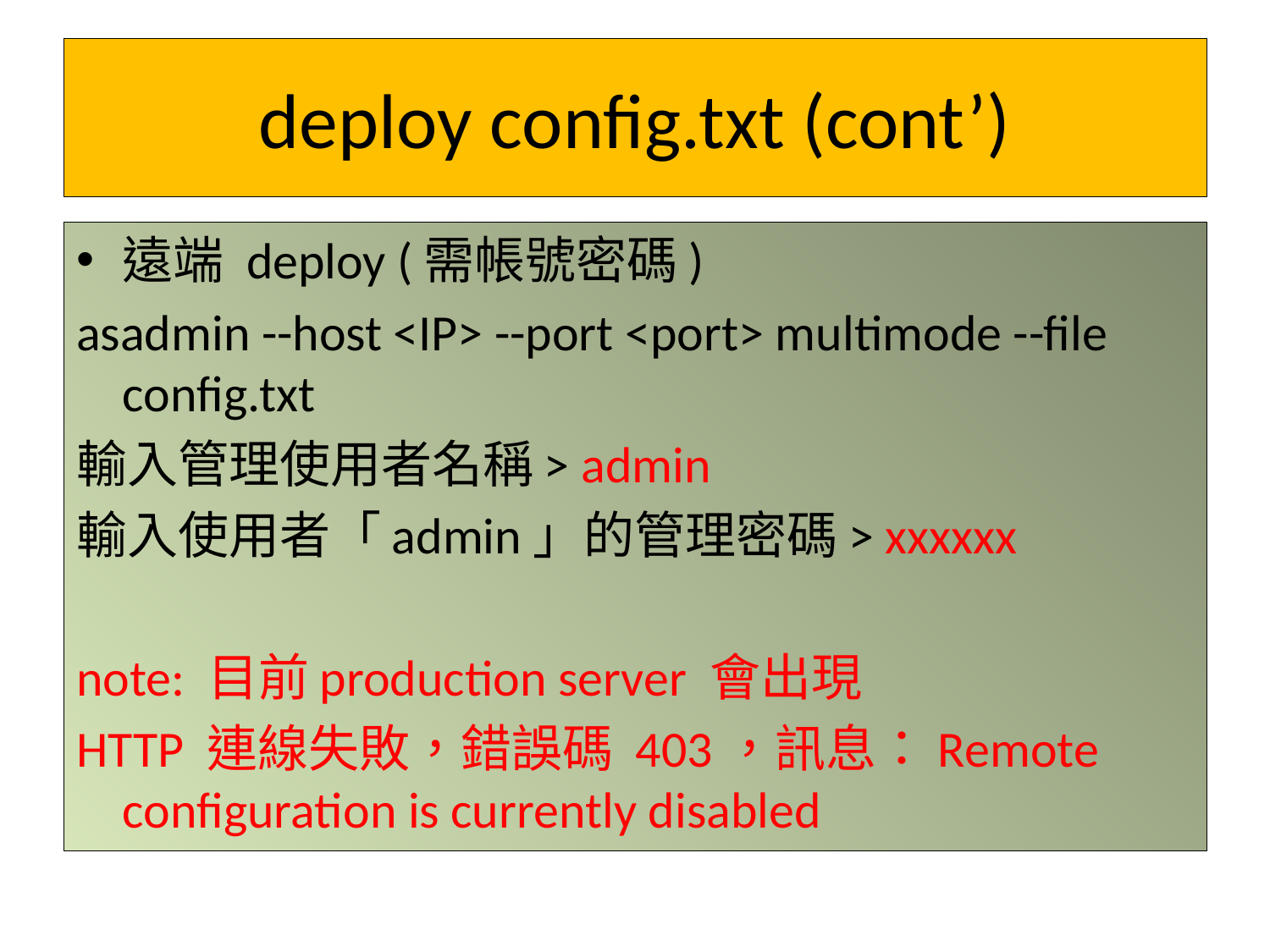

# deploy config.txt (cont’)
遠端 deploy (需帳號密碼)
asadmin --host <IP> --port <port> multimode --file config.txt
輸入管理使用者名稱> admin
輸入使用者「admin」的管理密碼> xxxxxx

note: 目前production server 會出現
HTTP 連線失敗，錯誤碼 403，訊息：Remote configuration is currently disabled